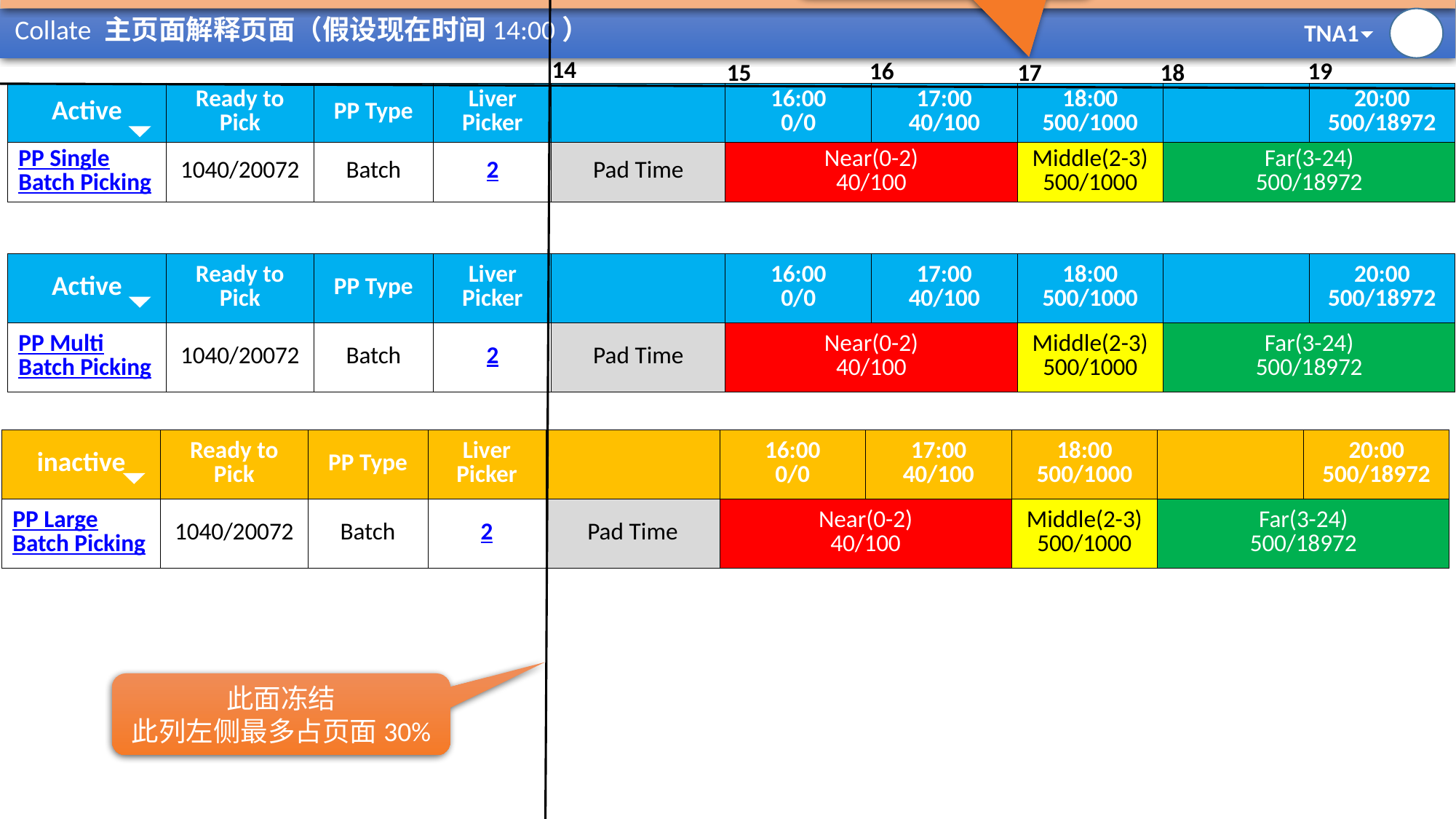

此行冻结
# Collate 主页面解释页面（假设现在时间14:00）
14
16
19
20
15
17
18
| Active | Ready to Pick | PP Type | Liver Picker |  | 16:00 0/0 | 17:00 40/100 | 18:00 500/1000 |  | 20:00 500/18972 |
| --- | --- | --- | --- | --- | --- | --- | --- | --- | --- |
| PP Single Batch Picking | 1040/20072 | Batch | 2 | Pad Time | Near(0-2) 40/100 |  | Middle(2-3) 500/1000 | Far(3-24) 500/18972 |  |

| Active | Ready to Pick | PP Type | Liver Picker |  | 16:00 0/0 | 17:00 40/100 | 18:00 500/1000 |  | 20:00 500/18972 |
| --- | --- | --- | --- | --- | --- | --- | --- | --- | --- |
| PP Multi Batch Picking | 1040/20072 | Batch | 2 | Pad Time | Near(0-2) 40/100 |  | Middle(2-3) 500/1000 | Far(3-24) 500/18972 |  |

| inactive | Ready to Pick | PP Type | Liver Picker |  | 16:00 0/0 | 17:00 40/100 | 18:00 500/1000 |  | 20:00 500/18972 |
| --- | --- | --- | --- | --- | --- | --- | --- | --- | --- |
| PP Large Batch Picking | 1040/20072 | Batch | 2 | Pad Time | Near(0-2) 40/100 |  | Middle(2-3) 500/1000 | Far(3-24) 500/18972 |  |

此面冻结
此列左侧最多占页面30%